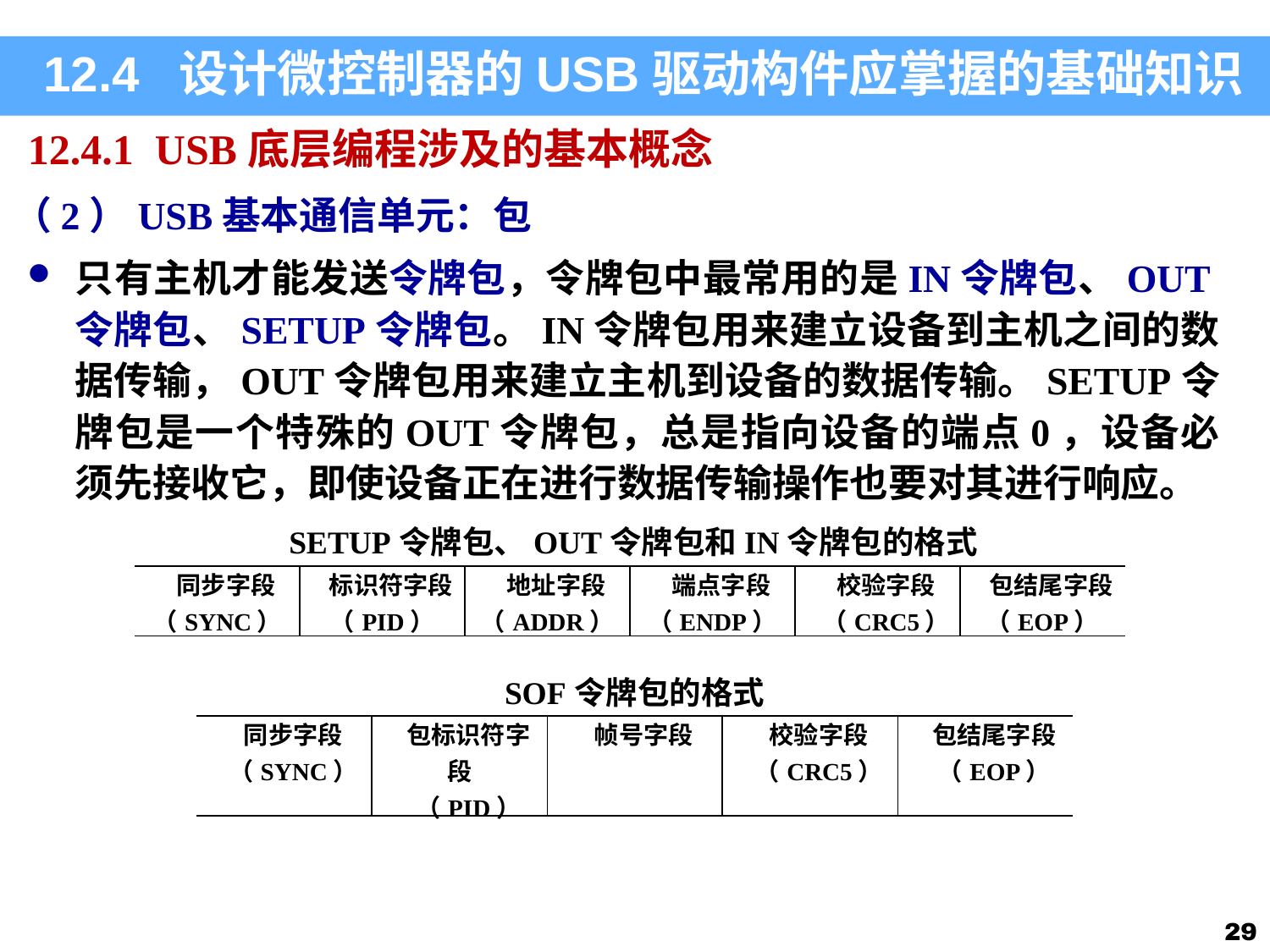

12.4  设计微控制器的USB驱动构件应掌握的基础知识
12.4.1  USB底层编程涉及的基本概念
（2）USB基本通信单元：包
只有主机才能发送令牌包，令牌包中最常用的是IN令牌包、OUT令牌包、SETUP令牌包。IN令牌包用来建立设备到主机之间的数据传输，OUT令牌包用来建立主机到设备的数据传输。SETUP令牌包是一个特殊的OUT令牌包，总是指向设备的端点0，设备必须先接收它，即使设备正在进行数据传输操作也要对其进行响应。

SETUP令牌包、OUT令牌包和IN令牌包的格式
| 同步字段（SYNC） | 标识符字段（PID） | 地址字段（ADDR） | 端点字段（ENDP） | 校验字段 （CRC5） | 包结尾字段（EOP） |
| --- | --- | --- | --- | --- | --- |
SOF令牌包的格式
| 同步字段 （SYNC） | 包标识符字段 （PID） | 帧号字段 | 校验字段 （CRC5） | 包结尾字段 （EOP） |
| --- | --- | --- | --- | --- |
29